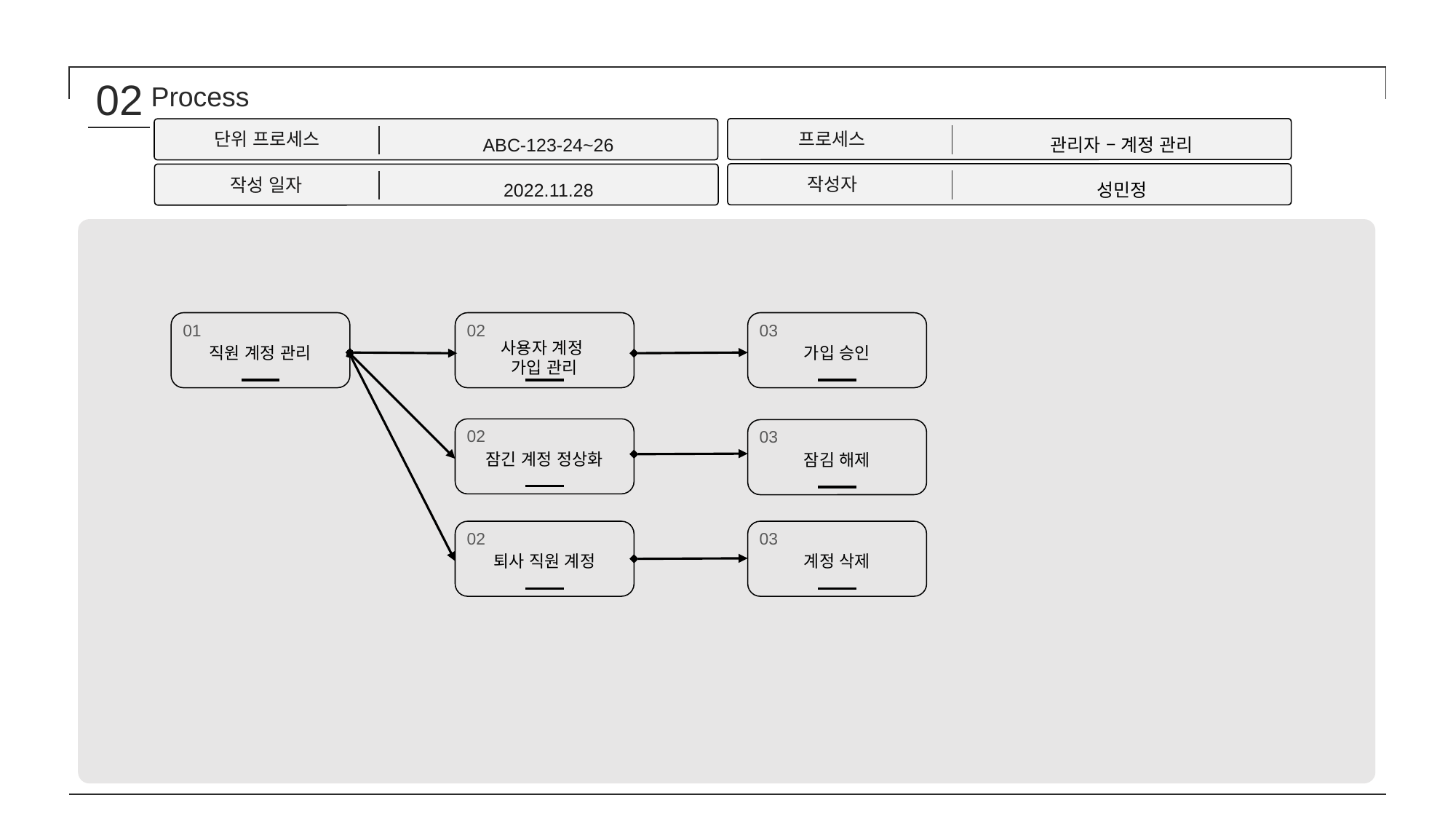

02
Process

프로세스
관리자 – 계정 관리

단위 프로세스
ABC-123-24~26

작성자
성민정

작성 일자
2022.11.28

01
직원 계정 관리

02
사용자 계정
가입 관리

03
가입 승인

02
잠긴 계정 정상화

03
잠김 해제

02
퇴사 직원 계정

03
계정 삭제